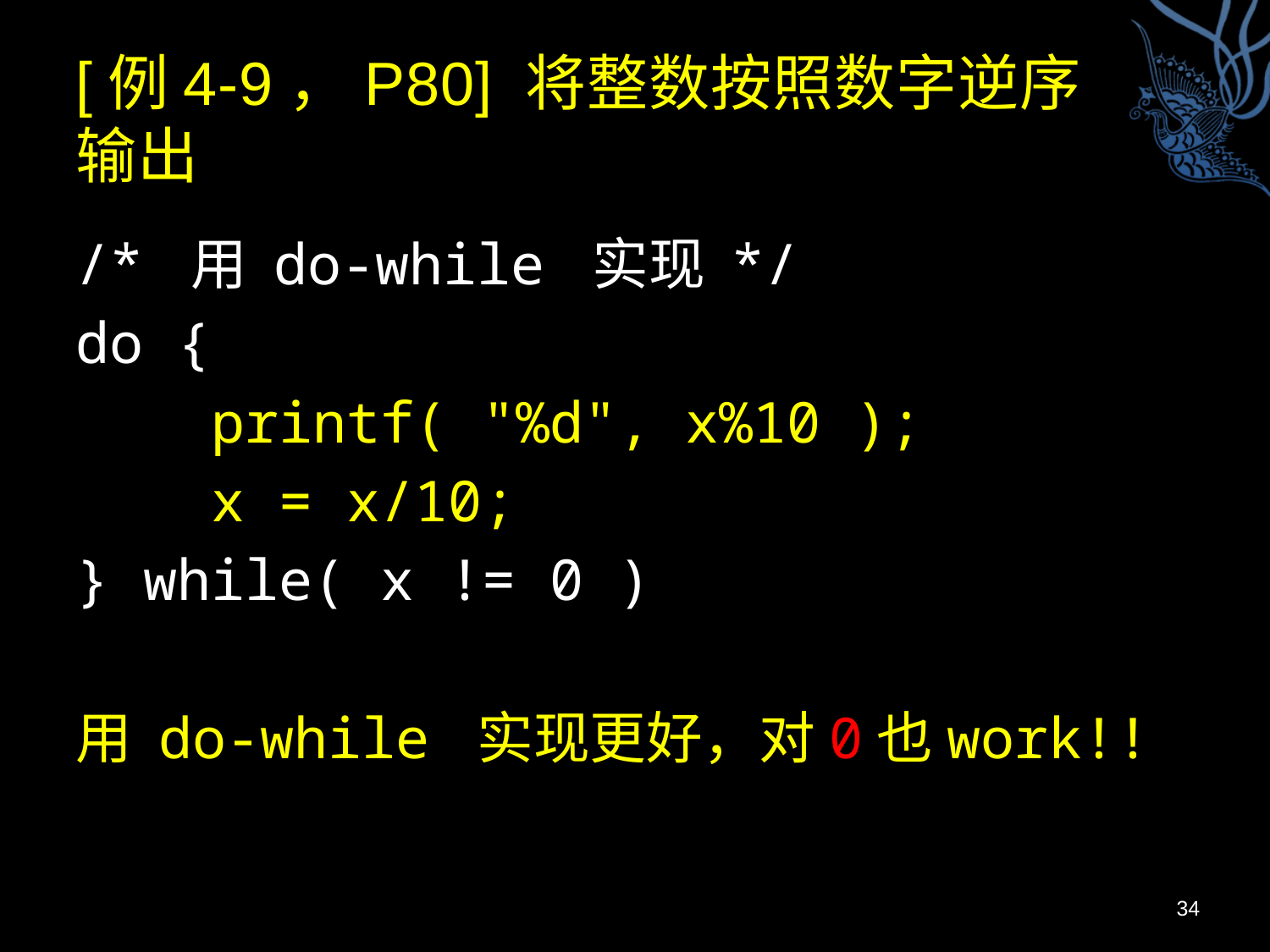

# [例4-9，P80] 将整数按照数字逆序输出
/* 用 do-while 实现 */
do {
    printf( "%d", x%10 );
    x = x/10;
} while( x != 0 )

用 do-while 实现更好，对0也work!!
34